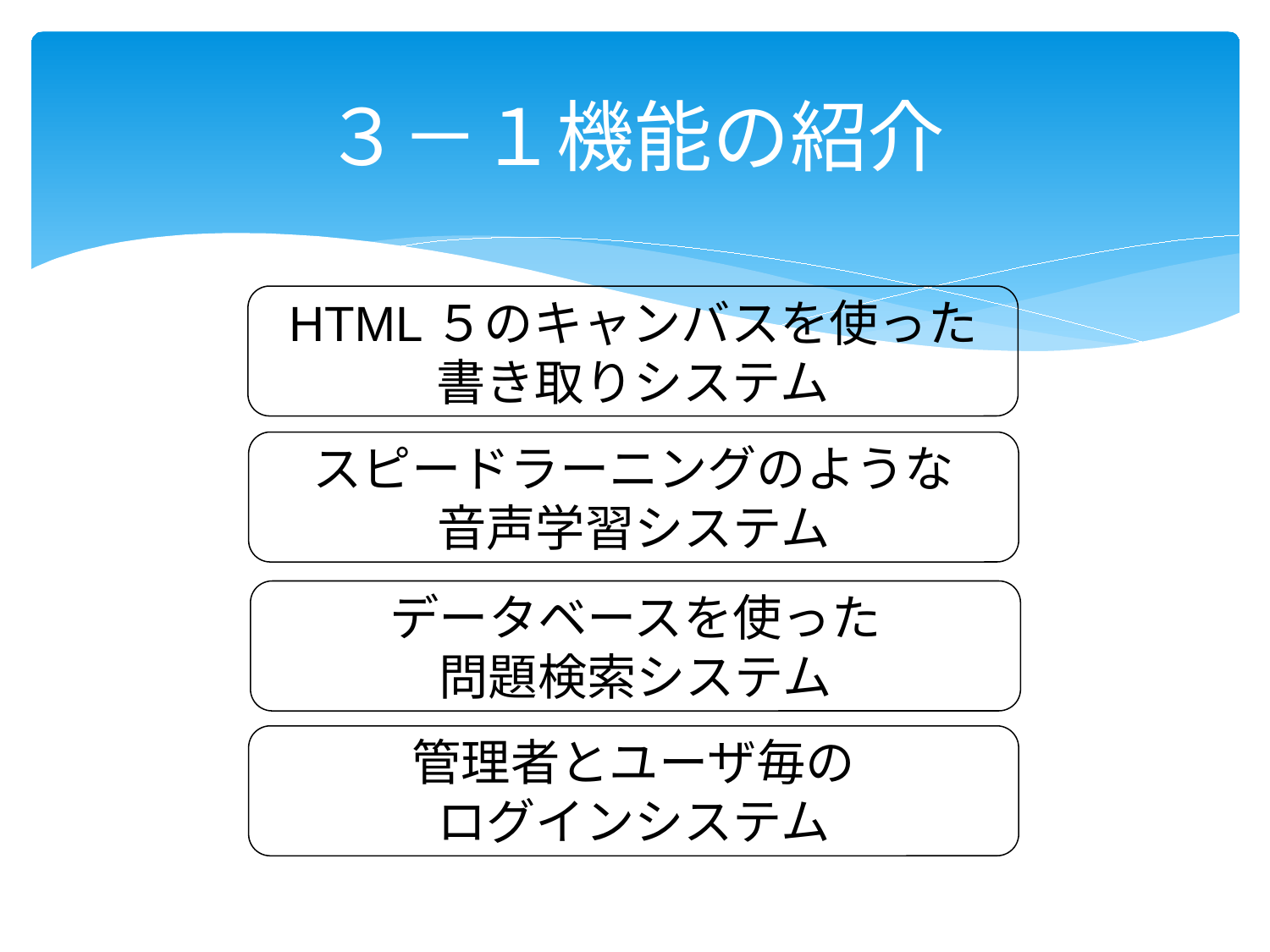

# ３－１機能の紹介
HTML５のキャンバスを使った
書き取りシステム
スピードラーニングのような
音声学習システム
データベースを使った
問題検索システム
管理者とユーザ毎の
ログインシステム